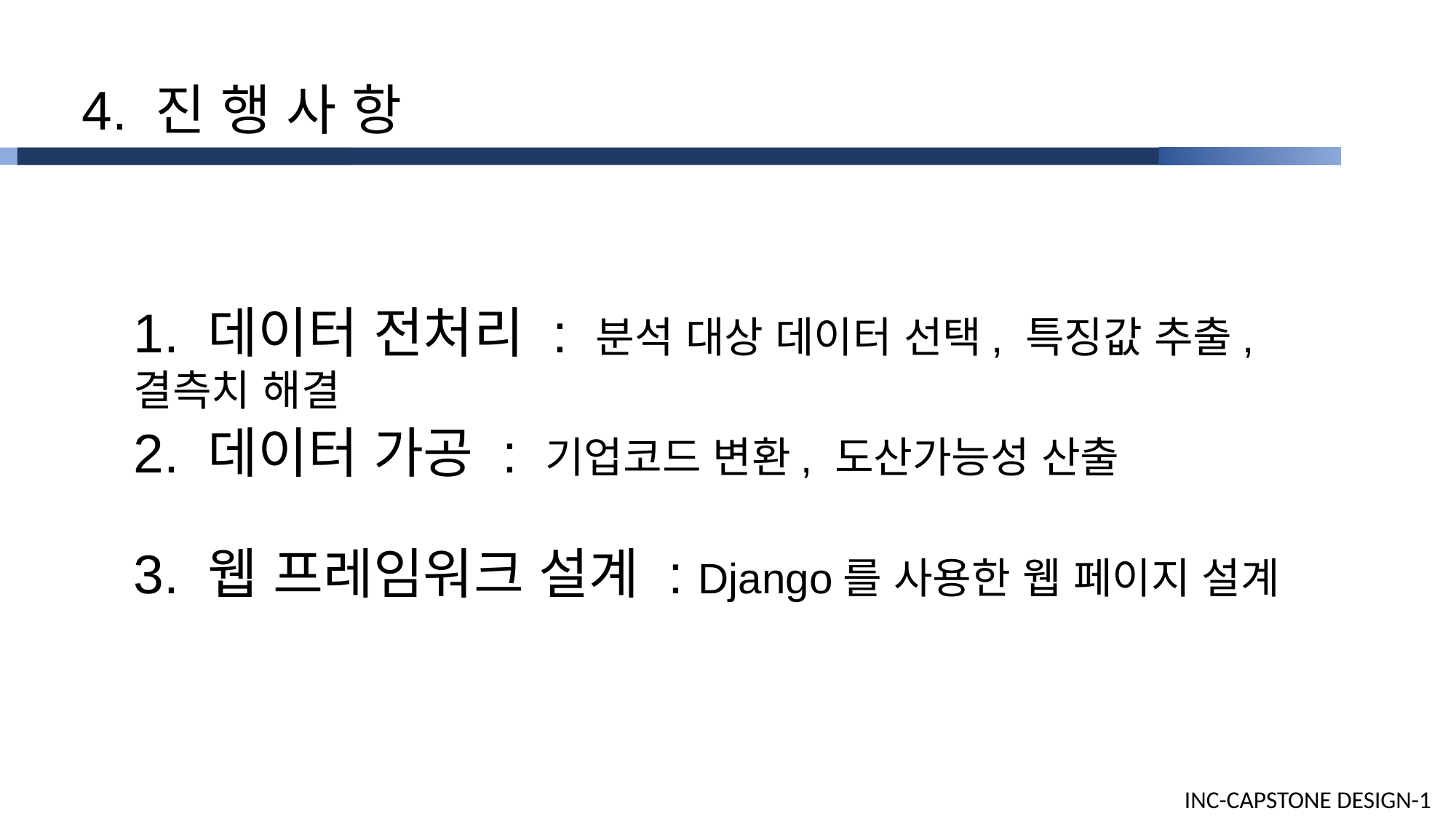

4. 진 행 사 항
1. 데이터 전처리 : 분석 대상 데이터 선택, 특징값 추출, 결측치 해결
2. 데이터 가공 : 기업코드 변환, 도산가능성 산출
3. 웹 프레임워크 설계 : Django를 사용한 웹 페이지 설계